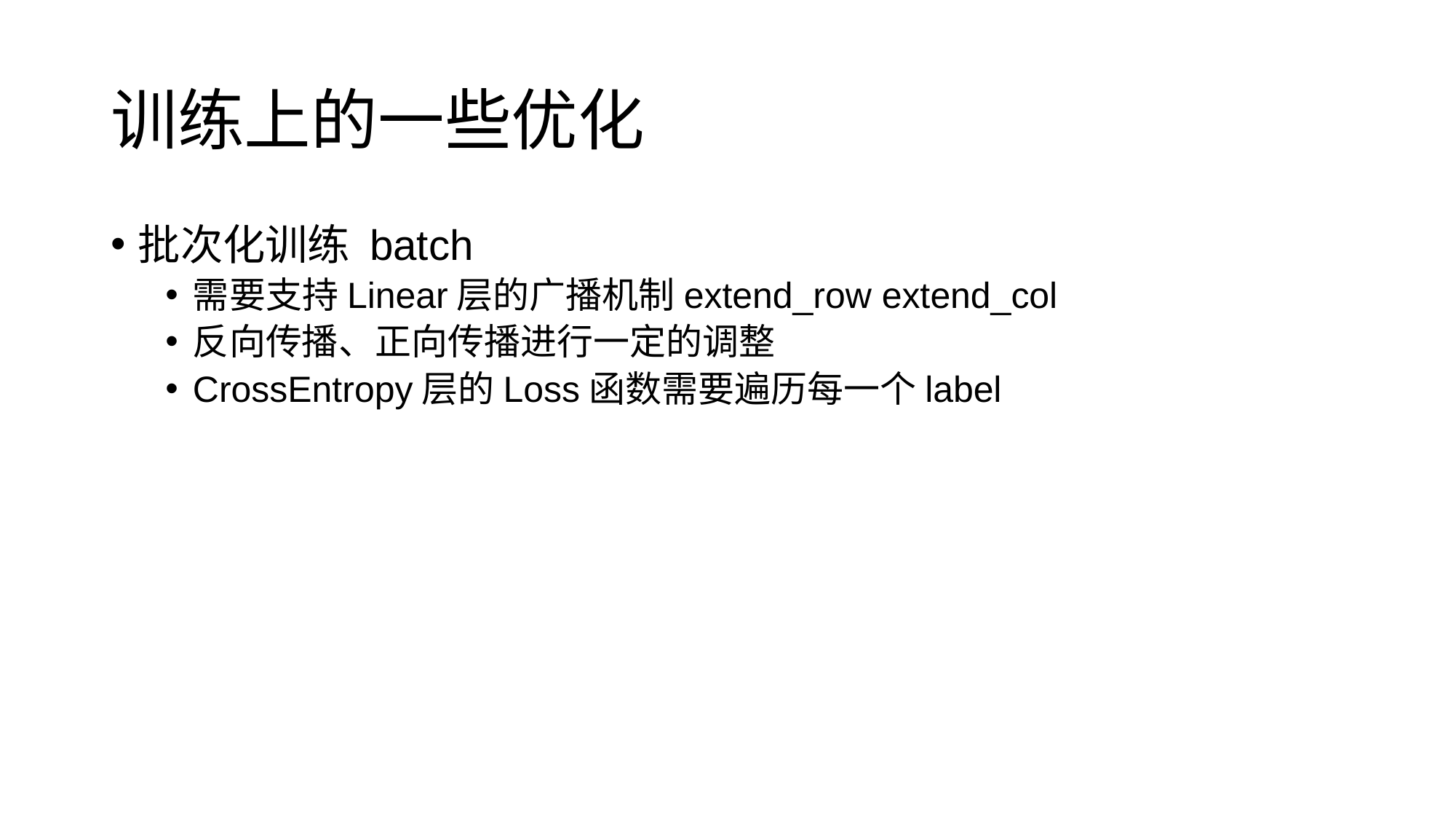

# 训练上的一些优化
批次化训练 batch
需要支持Linear层的广播机制extend_row extend_col
反向传播、正向传播进行一定的调整
CrossEntropy层的Loss函数需要遍历每一个label